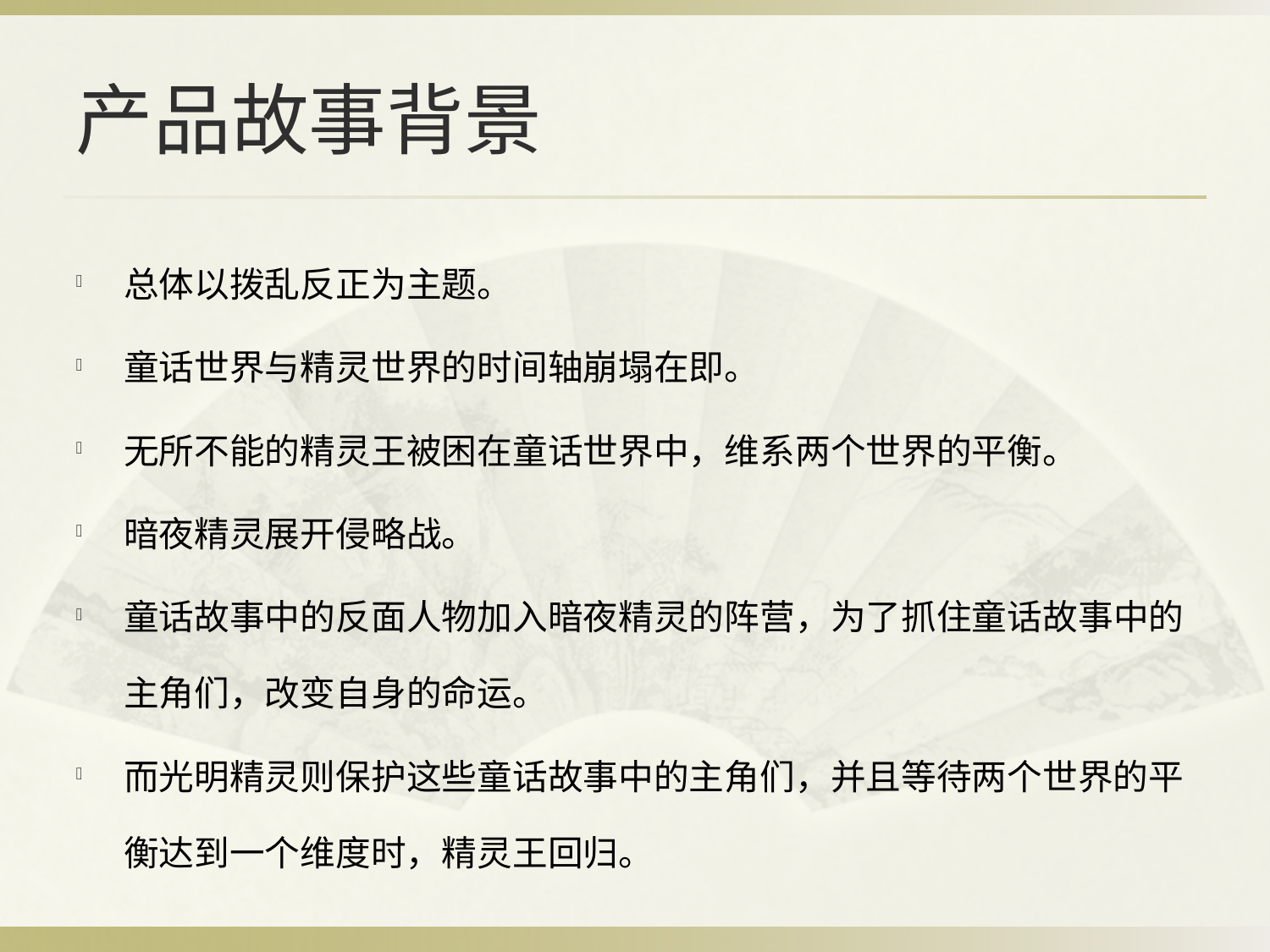

# 产品故事背景
总体以拨乱反正为主题。
童话世界与精灵世界的时间轴崩塌在即。
无所不能的精灵王被困在童话世界中，维系两个世界的平衡。
暗夜精灵展开侵略战。
童话故事中的反面人物加入暗夜精灵的阵营，为了抓住童话故事中的主角们，改变自身的命运。
而光明精灵则保护这些童话故事中的主角们，并且等待两个世界的平衡达到一个维度时，精灵王回归。